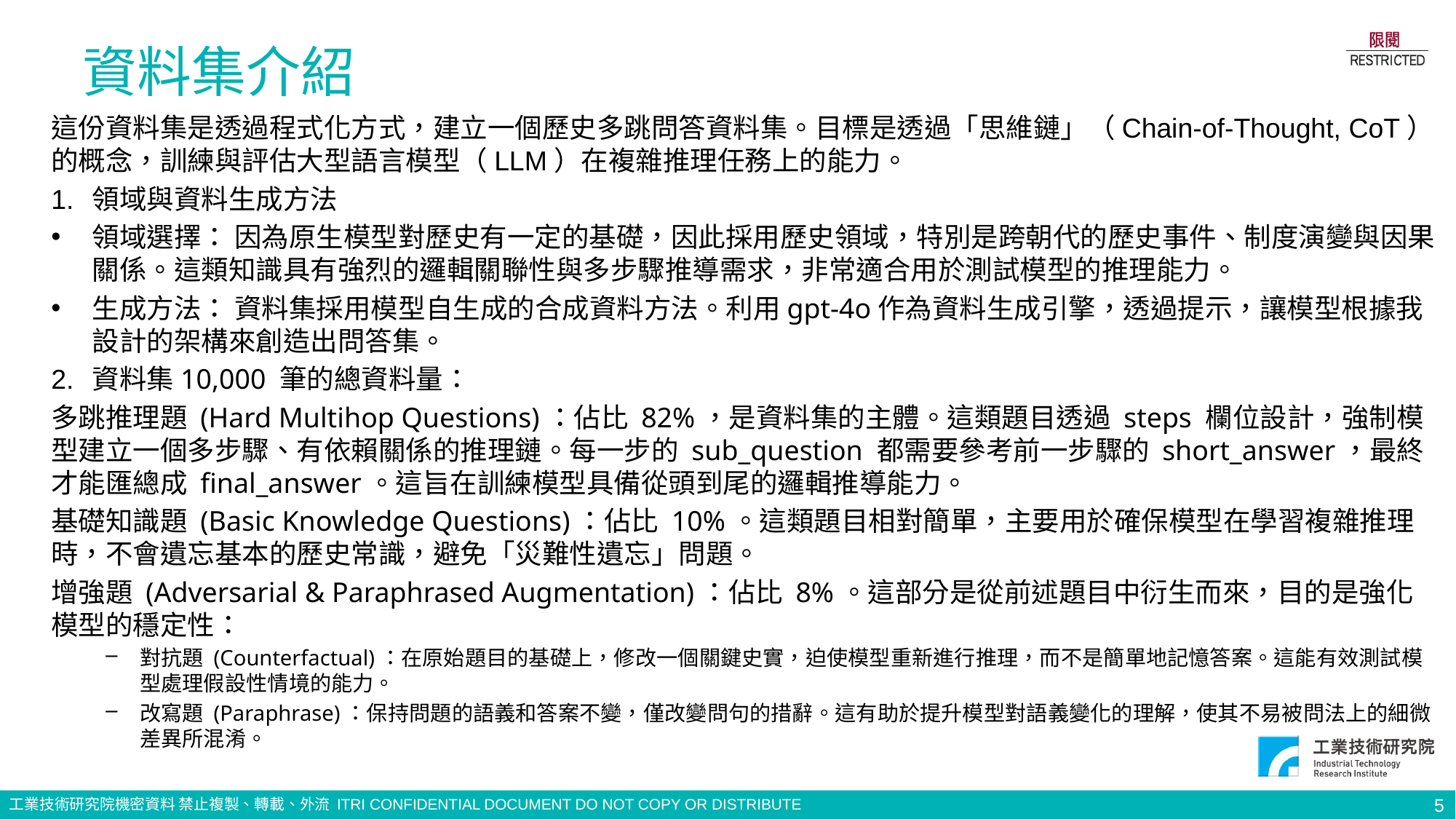

# 資料集介紹
這份資料集是透過程式化方式，建立一個歷史多跳問答資料集。目標是透過「思維鏈」（Chain-of-Thought, CoT）的概念，訓練與評估大型語言模型（LLM）在複雜推理任務上的能力。
領域與資料生成方法
領域選擇： 因為原生模型對歷史有一定的基礎，因此採用歷史領域，特別是跨朝代的歷史事件、制度演變與因果關係。這類知識具有強烈的邏輯關聯性與多步驟推導需求，非常適合用於測試模型的推理能力。
生成方法： 資料集採用模型自生成的合成資料方法。利用gpt-4o作為資料生成引擎，透過提示，讓模型根據我設計的架構來創造出問答集。
資料集10,000 筆的總資料量：
多跳推理題 (Hard Multihop Questions)：佔比 82%，是資料集的主體。這類題目透過 steps 欄位設計，強制模型建立一個多步驟、有依賴關係的推理鏈。每一步的 sub_question 都需要參考前一步驟的 short_answer，最終才能匯總成 final_answer。這旨在訓練模型具備從頭到尾的邏輯推導能力。
基礎知識題 (Basic Knowledge Questions)：佔比 10%。這類題目相對簡單，主要用於確保模型在學習複雜推理時，不會遺忘基本的歷史常識，避免「災難性遺忘」問題。
增強題 (Adversarial & Paraphrased Augmentation)：佔比 8%。這部分是從前述題目中衍生而來，目的是強化模型的穩定性：
對抗題 (Counterfactual)：在原始題目的基礎上，修改一個關鍵史實，迫使模型重新進行推理，而不是簡單地記憶答案。這能有效測試模型處理假設性情境的能力。
改寫題 (Paraphrase)：保持問題的語義和答案不變，僅改變問句的措辭。這有助於提升模型對語義變化的理解，使其不易被問法上的細微差異所混淆。

5